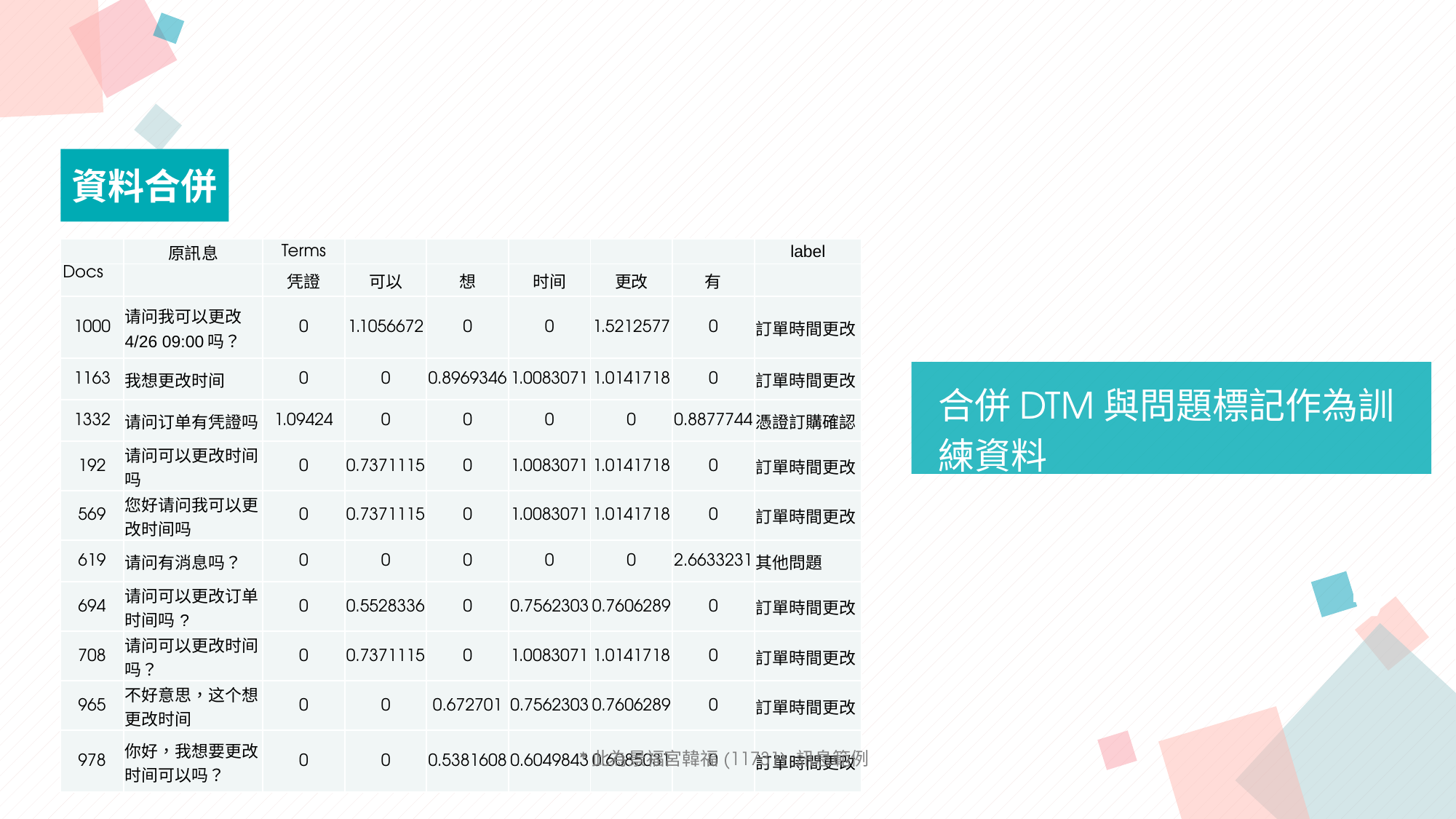

資料合併
|  | 原訊息 | Terms |  |  |  |  |  | label |
| --- | --- | --- | --- | --- | --- | --- | --- | --- |
| Docs |  | 凭證 | 可以 | 想 | 时间 | 更改 | 有 |  |
| 1000 | 请问我可以更改4/26 09:00吗？ | 0 | 1.1056672 | 0 | 0 | 1.5212577 | 0 | 訂單時間更改 |
| 1163 | 我想更改时间 | 0 | 0 | 0.8969346 | 1.0083071 | 1.0141718 | 0 | 訂單時間更改 |
| 1332 | 请问订单有凭證吗 | 1.09424 | 0 | 0 | 0 | 0 | 0.8877744 | 憑證訂購確認 |
| 192 | 请问可以更改时间吗 | 0 | 0.7371115 | 0 | 1.0083071 | 1.0141718 | 0 | 訂單時間更改 |
| 569 | 您好请问我可以更改时间吗 | 0 | 0.7371115 | 0 | 1.0083071 | 1.0141718 | 0 | 訂單時間更改 |
| 619 | 请问有消息吗？ | 0 | 0 | 0 | 0 | 0 | 2.6633231 | 其他問題 |
| 694 | 请问可以更改订单时间吗? | 0 | 0.5528336 | 0 | 0.7562303 | 0.7606289 | 0 | 訂單時間更改 |
| 708 | 请问可以更改时间吗？ | 0 | 0.7371115 | 0 | 1.0083071 | 1.0141718 | 0 | 訂單時間更改 |
| 965 | 不好意思，这个想更改时间 | 0 | 0 | 0.672701 | 0.7562303 | 0.7606289 | 0 | 訂單時間更改 |
| 978 | 你好，我想要更改时间可以吗？ | 0 | 0 | 0.5381608 | 0.6049843 | 0.6085031 | 0 | 訂單時間更改 |
“

合併DTM與問題標記作為訓練資料
”
*此為景福宮韓福(11731) 訊息範例